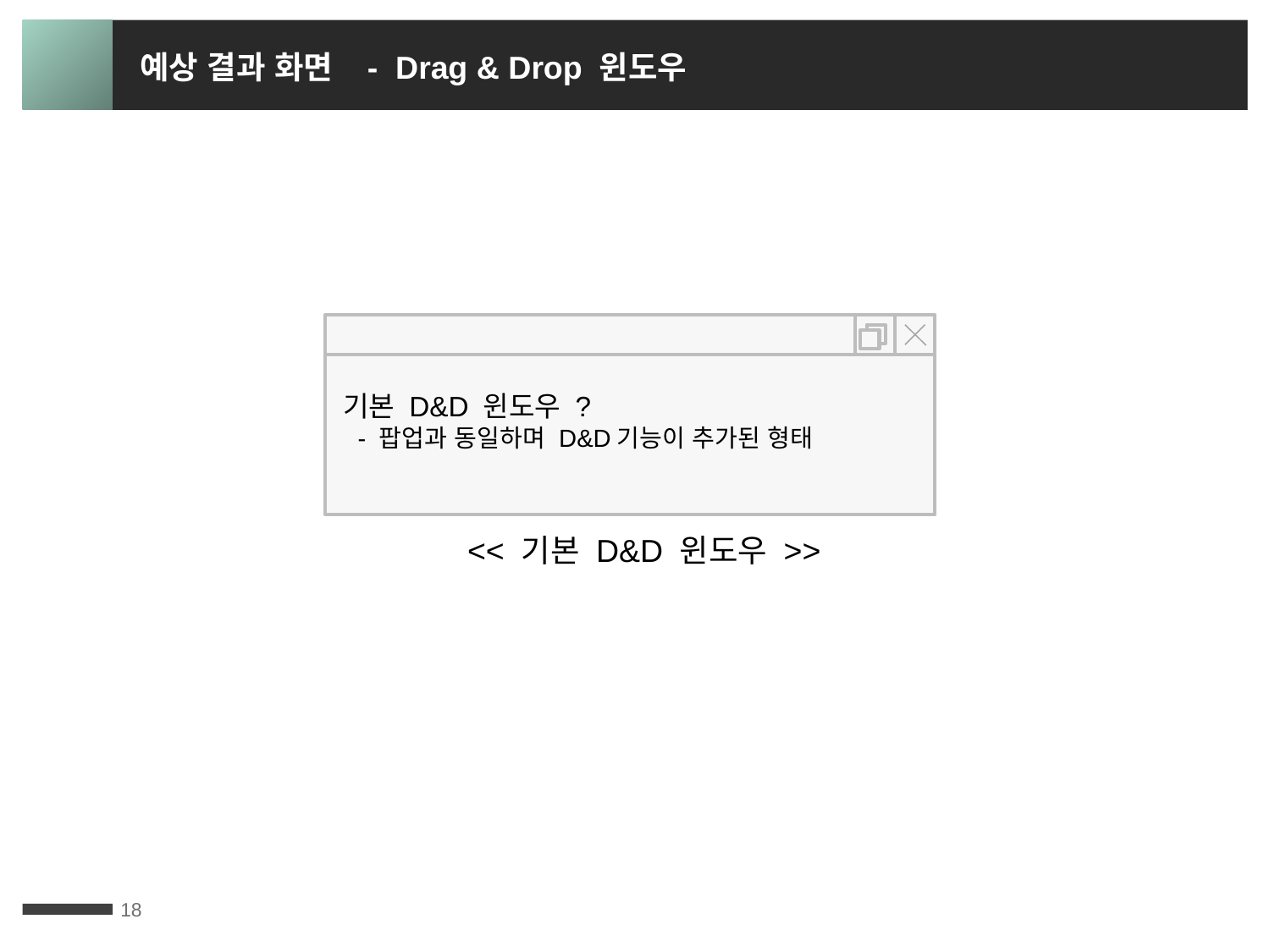

예상 결과 화면   -  Drag & Drop 윈도우

 기본 D&D 윈도우 ?
    - 팝업과 동일하며 D&D기능이 추가된 형태
<< 기본 D&D 윈도우 >>
18